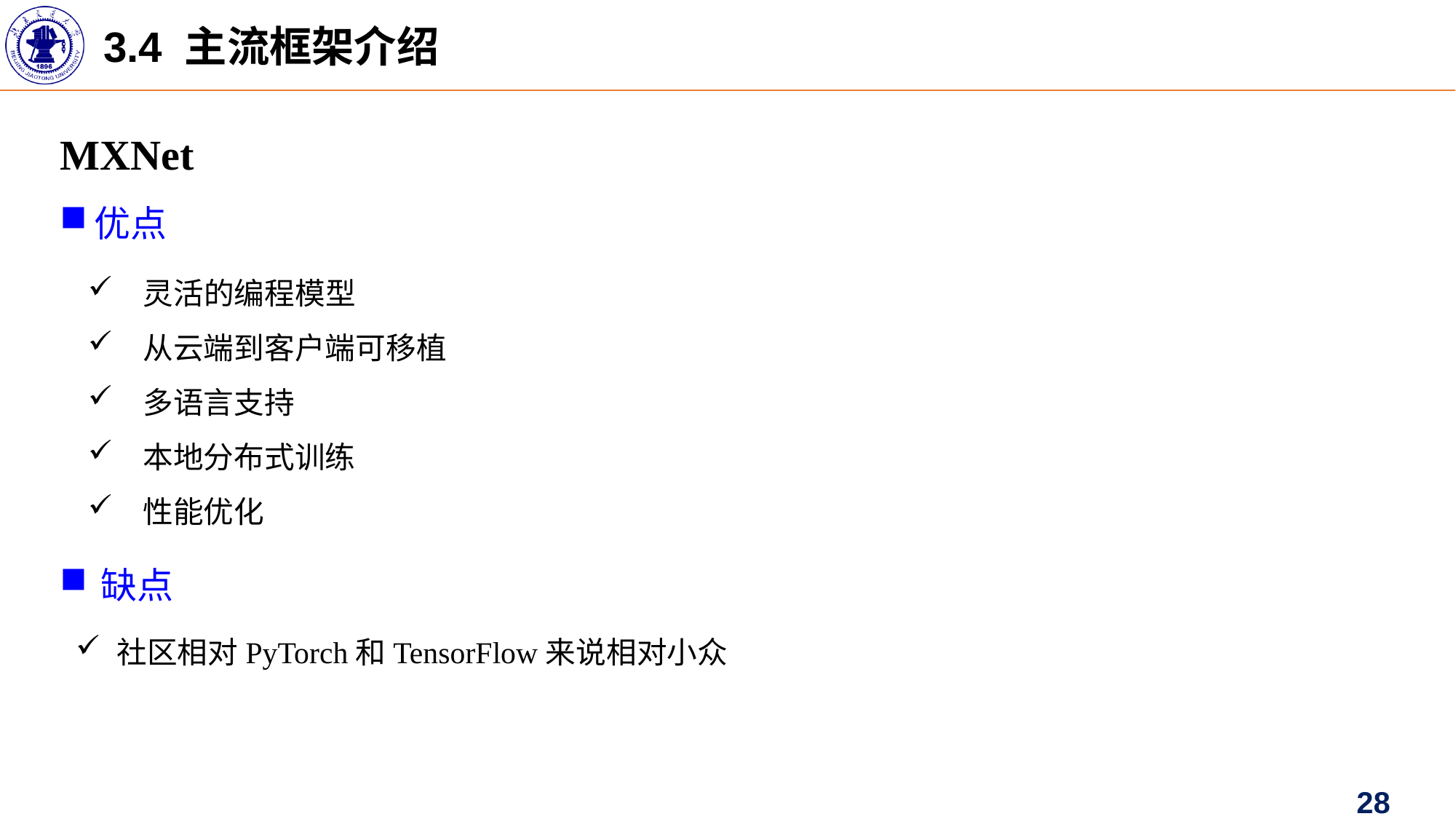

3.4 主流框架介绍
MXNet
优点
 灵活的编程模型
 从云端到客户端可移植
 多语言支持
 本地分布式训练
 性能优化
缺点
社区相对PyTorch和TensorFlow来说相对小众